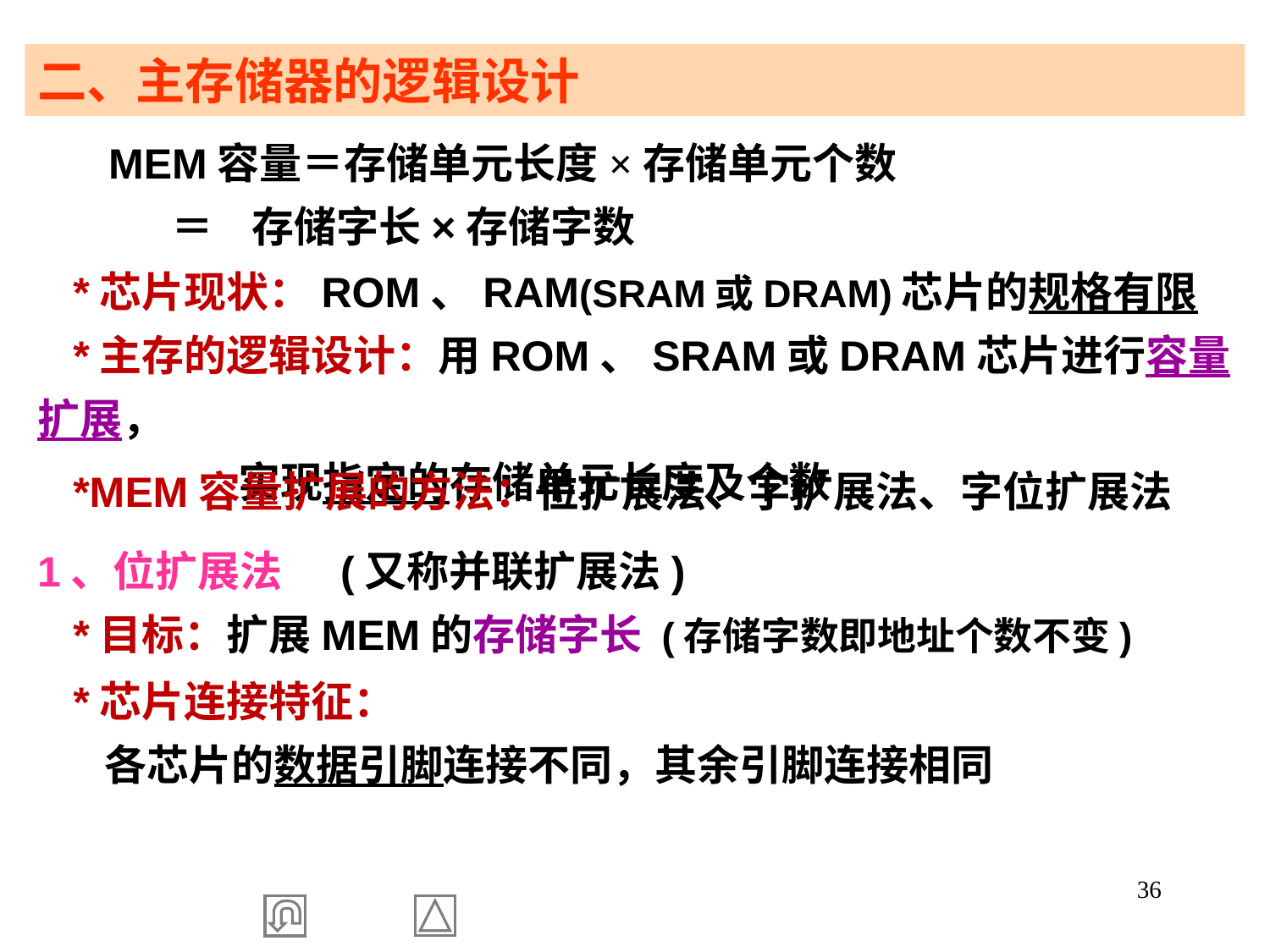

二、主存储器的逻辑设计
      MEM容量＝存储单元长度×存储单元个数
             ＝    存储字长×存储字数
   *芯片现状：ROM、RAM(SRAM或DRAM)芯片的规格有限
   *主存的逻辑设计：用ROM、SRAM或DRAM芯片进行容量扩展，
                    实现指定的存储单元长度及个数
   *MEM容量扩展的方法：位扩展法、字扩展法、字位扩展法
1、位扩展法     (又称并联扩展法)
   *目标：扩展MEM的存储字长 (存储字数即地址个数不变)
   *芯片连接特征：
      各芯片的数据引脚连接不同，其余引脚连接相同
36